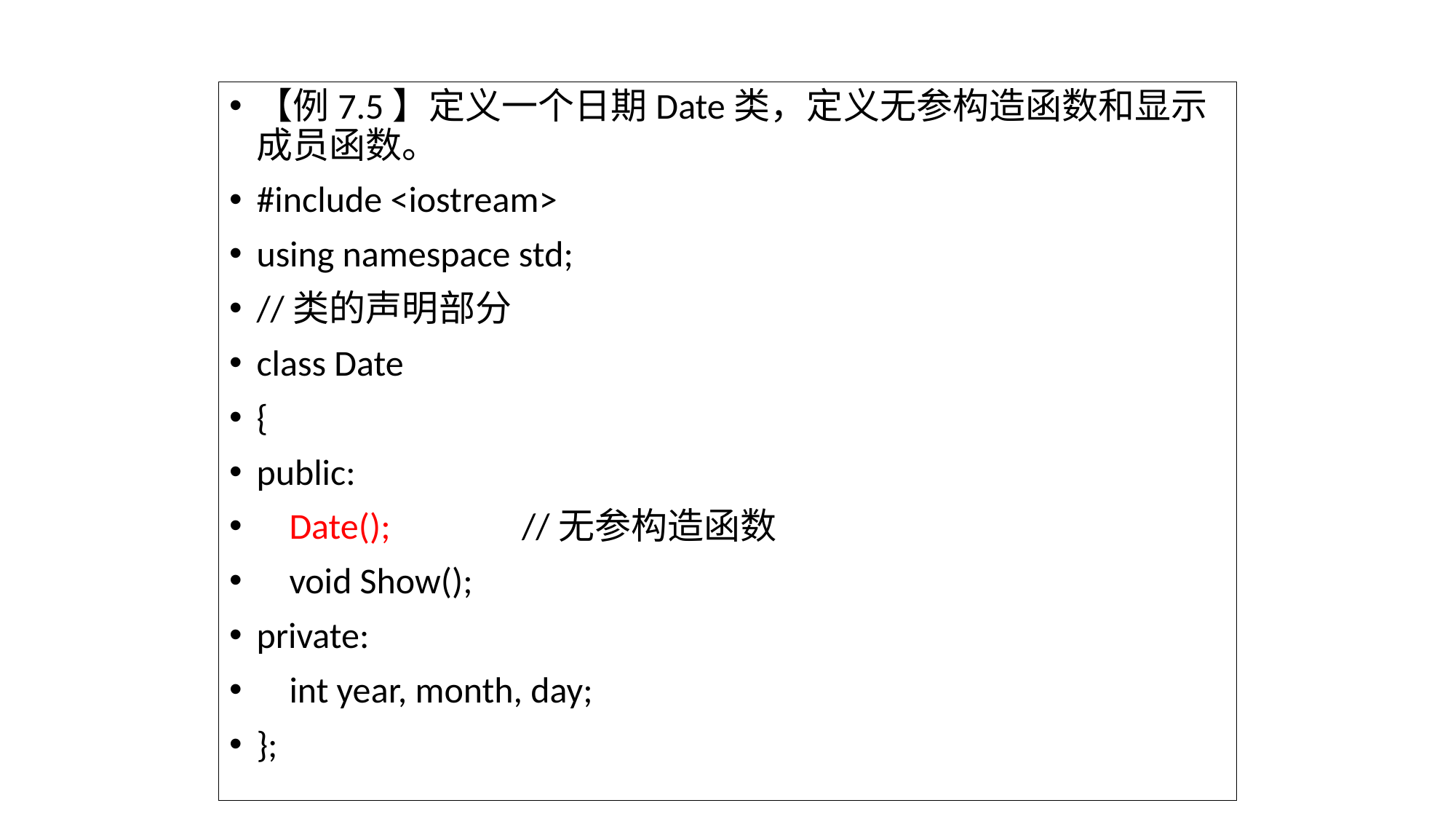

【例7.5】定义一个日期Date类，定义无参构造函数和显示成员函数。
#include <iostream>
using namespace std;
//类的声明部分
class Date
{
public:
    Date();                //无参构造函数
    void Show();
private:
    int year, month, day;
};